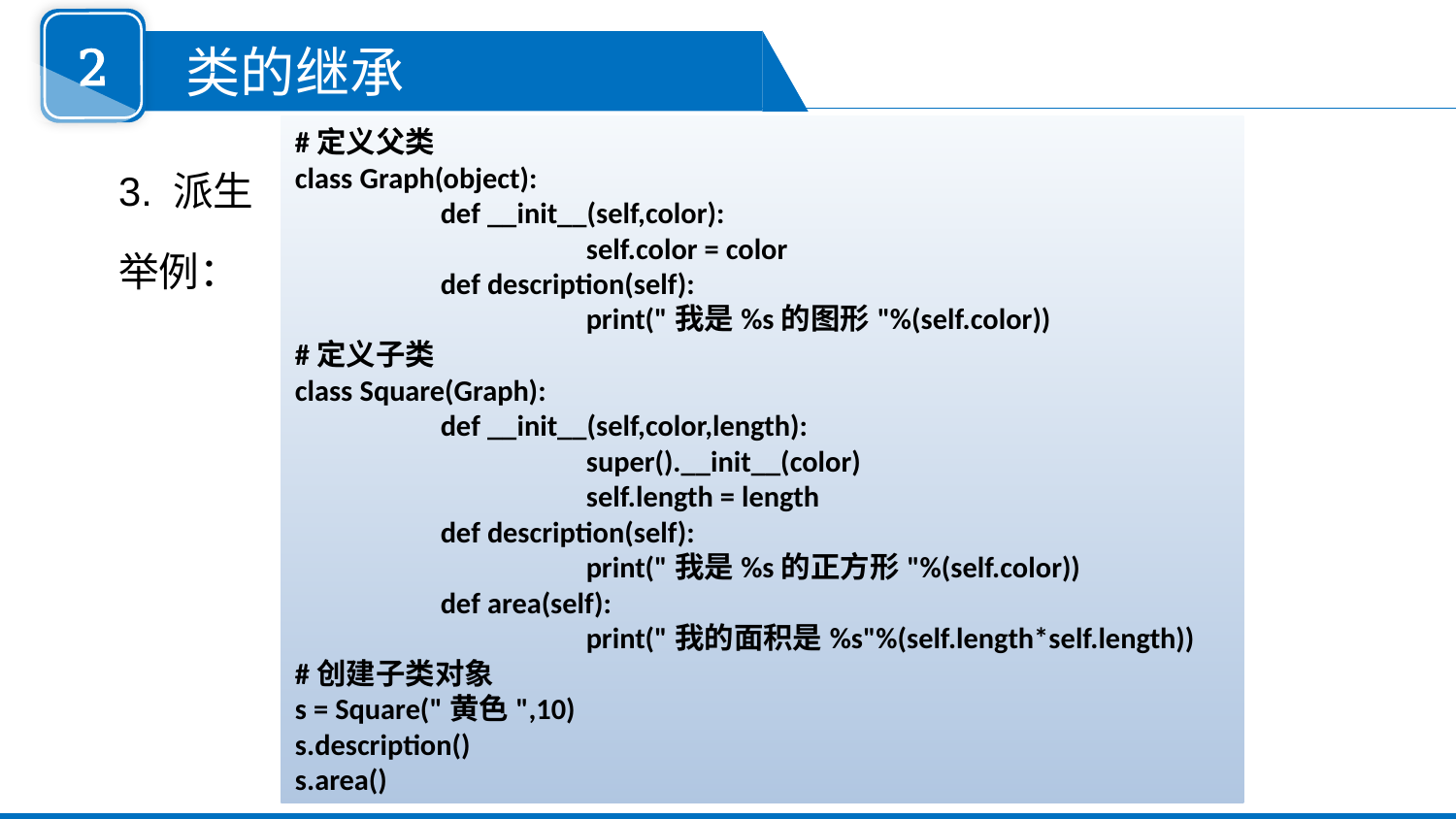

2

  类的继承
#定义父类
class Graph(object):
	def __init__(self,color):
		self.color = color
	def description(self):
		print("我是%s的图形"%(self.color))
#定义子类
class Square(Graph):
	def __init__(self,color,length):
		super().__init__(color)
		self.length = length
	def description(self):
		print("我是%s的正方形"%(self.color))
	def area(self):
		print("我的面积是%s"%(self.length*self.length))
#创建子类对象
s = Square("黄色",10)
s.description()
s.area()
3. 派生
举例：